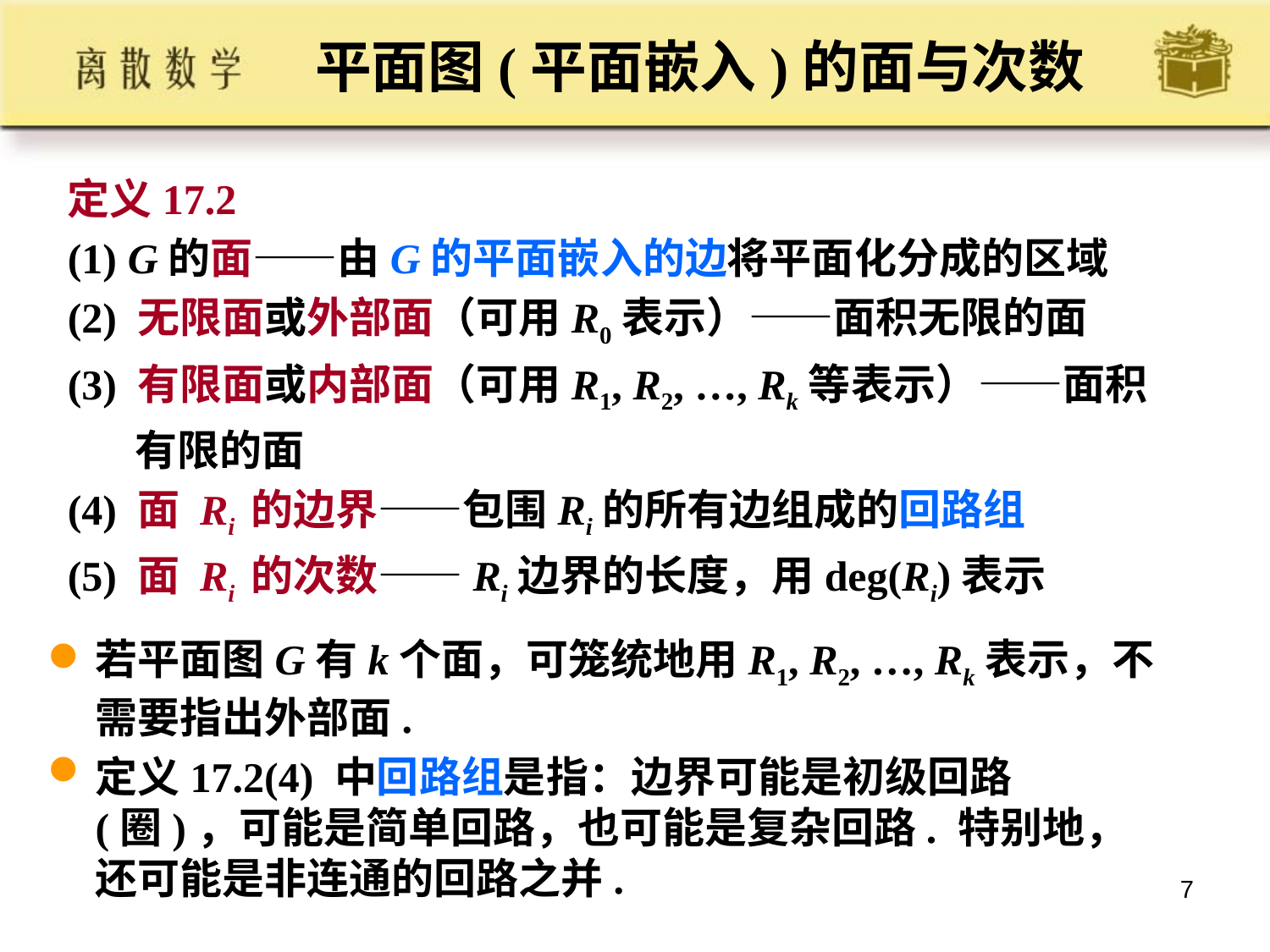

# 平面图(平面嵌入)的面与次数
定义17.2
(1) G的面——由G的平面嵌入的边将平面化分成的区域
(2) 无限面或外部面（可用R0表示）——面积无限的面
(3) 有限面或内部面（可用R1, R2, …, Rk等表示）——面积
      有限的面
(4) 面 Ri 的边界——包围Ri的所有边组成的回路组
(5) 面 Ri 的次数——Ri边界的长度，用deg(Ri)表示
若平面图G有k个面，可笼统地用R1, R2, …, Rk表示，不需要指出外部面.
定义17.2(4) 中回路组是指：边界可能是初级回路(圈)，可能是简单回路，也可能是复杂回路. 特别地，还可能是非连通的回路之并.
7